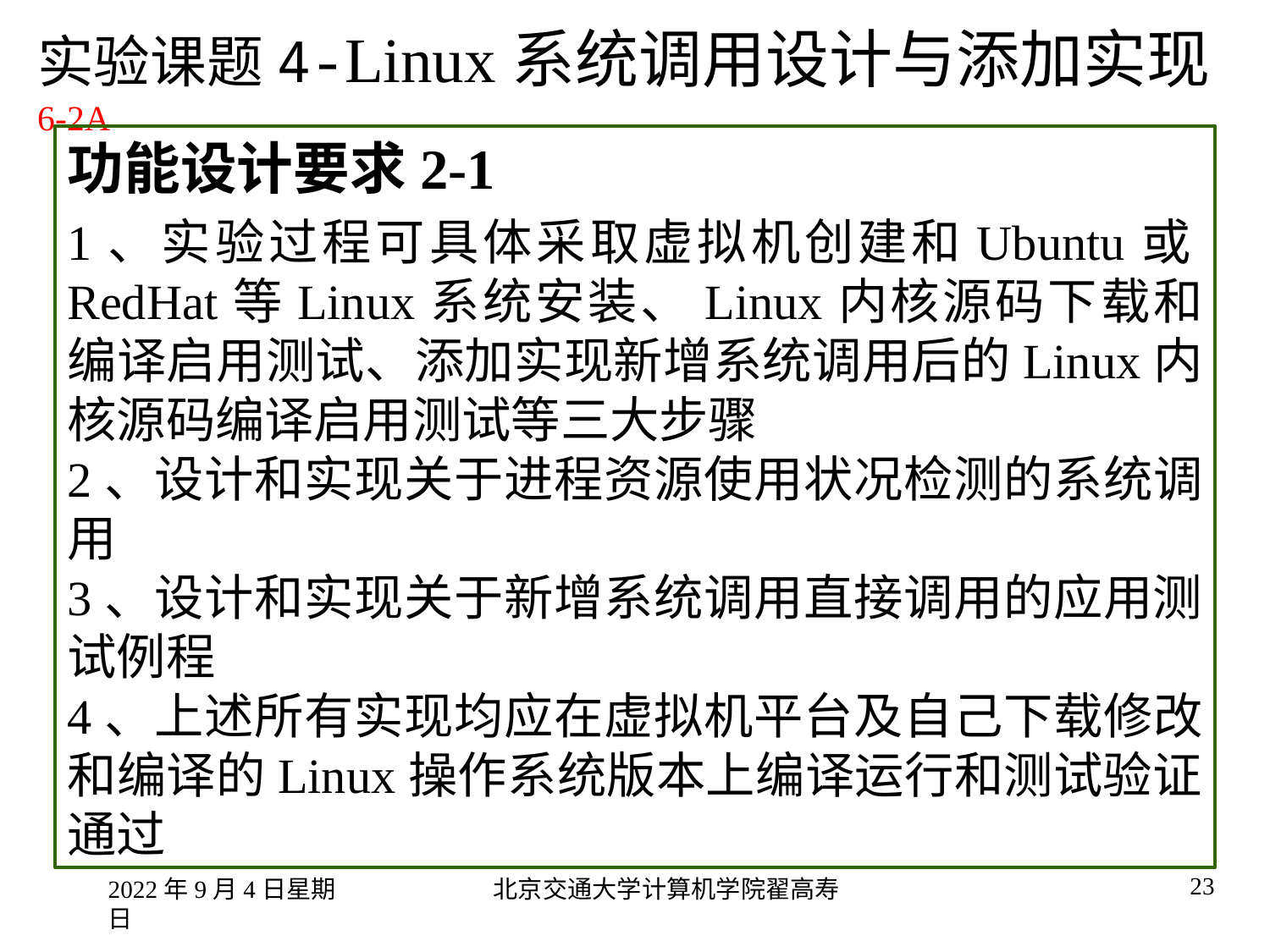

# 实验课题4-Linux系统调用设计与添加实现6-2A
功能设计要求2-1
1、实验过程可具体采取虚拟机创建和Ubuntu或RedHat等Linux系统安装、Linux内核源码下载和编译启用测试、添加实现新增系统调用后的Linux内核源码编译启用测试等三大步骤
2、设计和实现关于进程资源使用状况检测的系统调用
3、设计和实现关于新增系统调用直接调用的应用测试例程
4、上述所有实现均应在虚拟机平台及自己下载修改和编译的Linux操作系统版本上编译运行和测试验证通过
2022年9月4日星期日
北京交通大学计算机学院翟高寿
23